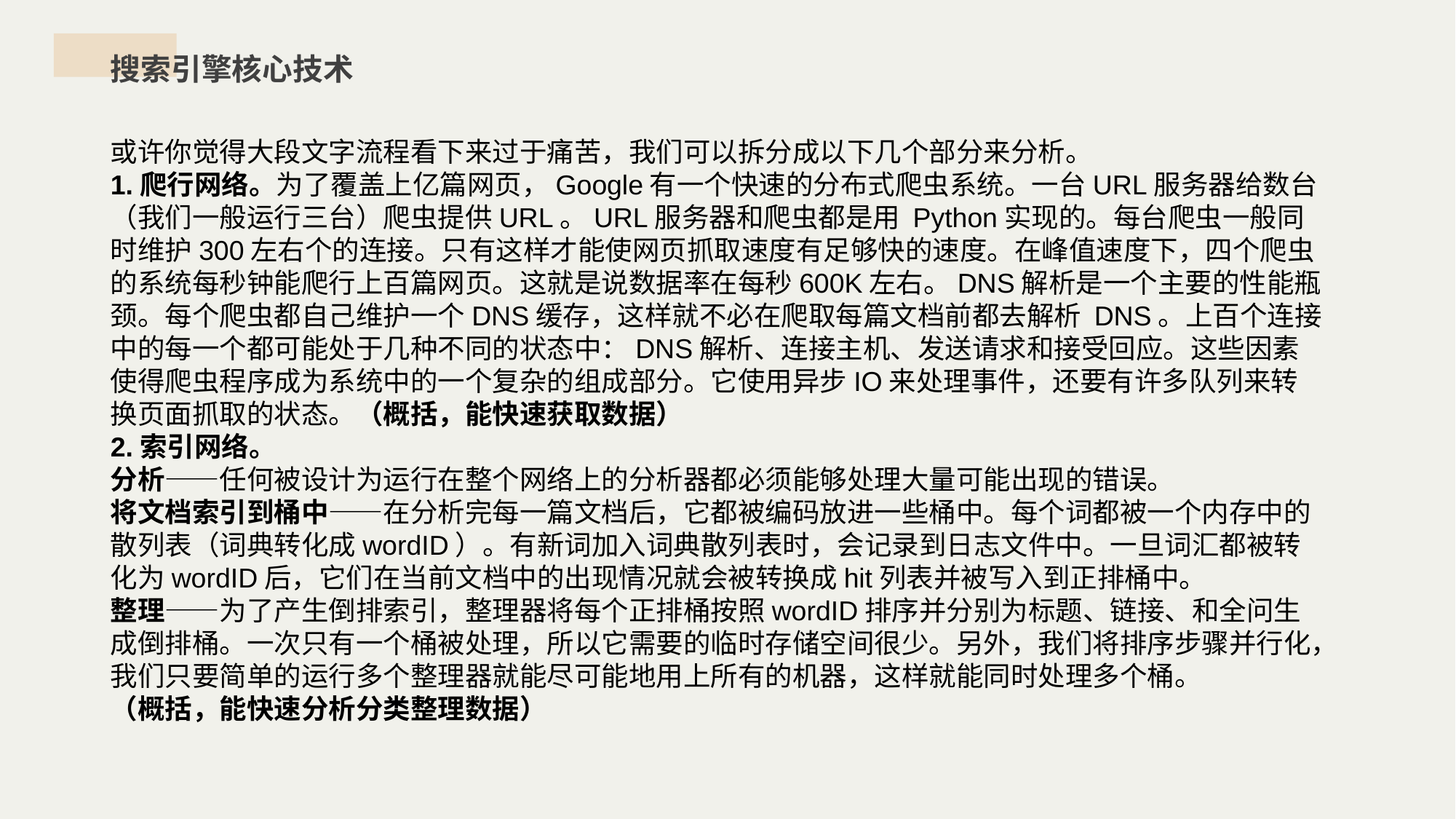

搜索引擎核心技术

或许你觉得大段文字流程看下来过于痛苦，我们可以拆分成以下几个部分来分析。
1.爬行网络。为了覆盖上亿篇网页，Google有一个快速的分布式爬虫系统。一台URL服务器给数台（我们一般运行三台）爬虫提供URL。URL服务器和爬虫都是用 Python实现的。每台爬虫一般同时维护300左右个的连接。只有这样才能使网页抓取速度有足够快的速度。在峰值速度下，四个爬虫的系统每秒钟能爬行上百篇网页。这就是说数据率在每秒600K左右。DNS解析是一个主要的性能瓶颈。每个爬虫都自己维护一个DNS缓存，这样就不必在爬取每篇文档前都去解析 DNS。上百个连接中的每一个都可能处于几种不同的状态中：DNS解析、连接主机、发送请求和接受回应。这些因素使得爬虫程序成为系统中的一个复杂的组成部分。它使用异步IO来处理事件，还要有许多队列来转换页面抓取的状态。（概括，能快速获取数据）
2.索引网络。
分析——任何被设计为运行在整个网络上的分析器都必须能够处理大量可能出现的错误。
将文档索引到桶中——在分析完每一篇文档后，它都被编码放进一些桶中。每个词都被一个内存中的散列表（词典转化成wordID）。有新词加入词典散列表时，会记录到日志文件中。一旦词汇都被转化为wordID后，它们在当前文档中的出现情况就会被转换成hit列表并被写入到正排桶中。
整理——为了产生倒排索引，整理器将每个正排桶按照wordID排序并分别为标题、链接、和全问生成倒排桶。一次只有一个桶被处理，所以它需要的临时存储空间很少。另外，我们将排序步骤并行化，我们只要简单的运行多个整理器就能尽可能地用上所有的机器，这样就能同时处理多个桶。
（概括，能快速分析分类整理数据）